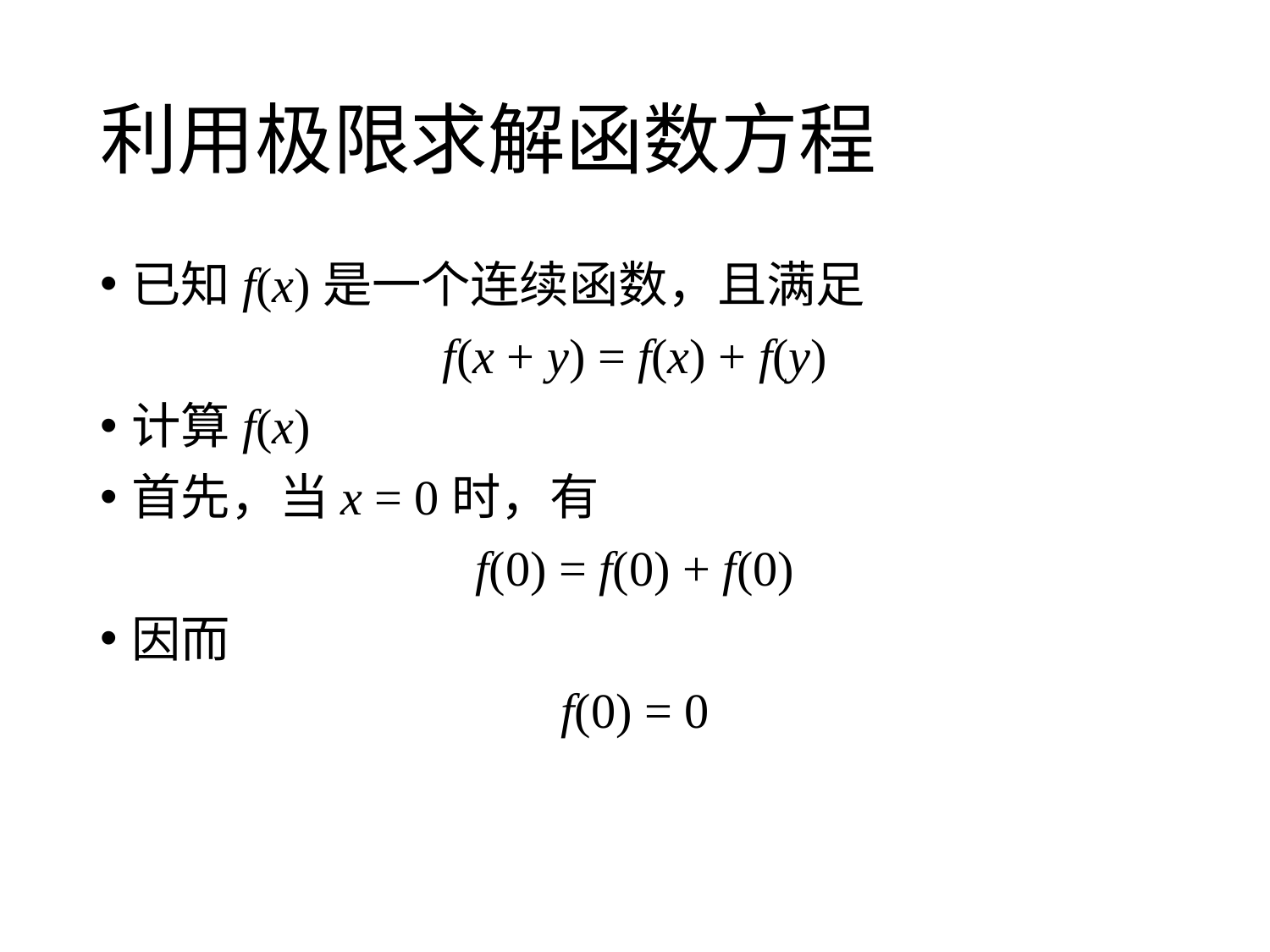

# 利用极限求解函数方程
已知f(x)是一个连续函数，且满足
f(x + y) = f(x) + f(y)
计算f(x)
首先，当x = 0时，有
f(0) = f(0) + f(0)
因而
f(0) = 0